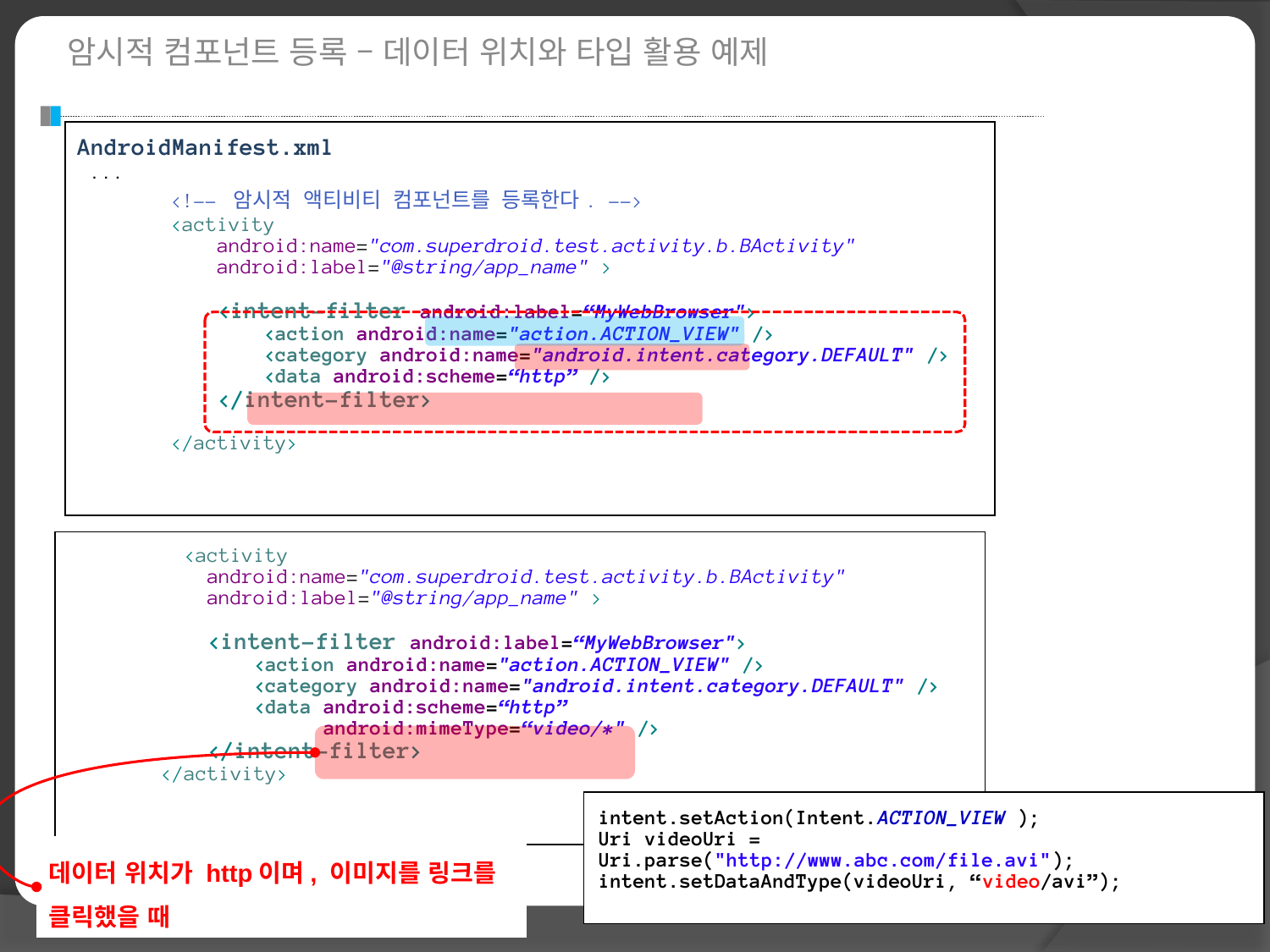

암시적 컴포넌트 등록 – 데이터 위치와 타입 활용 예제

| AndroidManifest.xml ... <!-- 암시적 액티비티 컴포넌트를 등록한다. --> <activity android:name="com.superdroid.test.activity.b.BActivity" android:label="@string/app\_name" > <intent-filter android:label=“MyWebBrowser"> <action android:name="action.ACTION\_VIEW" /> <category android:name="android.intent.category.DEFAULT" /> <data android:scheme=“http” /> </intent-filter> </activity> |
| --- |

| <activity android:name="com.superdroid.test.activity.b.BActivity" android:label="@string/app\_name" > <intent-filter android:label=“MyWebBrowser"> <action android:name="action.ACTION\_VIEW" /> <category android:name="android.intent.category.DEFAULT" /> <data android:scheme=“http” android:mimeType=“video/\*" /> </intent-filter> </activity> |
| --- |

| intent.setAction(Intent.ACTION\_VIEW ); Uri videoUri = Uri.parse("http://www.abc.com/file.avi"); intent.setDataAndType(videoUri, “video/avi”); |
| --- |
데이터 위치가 http이며, 이미지를 링크를 클릭했을 때